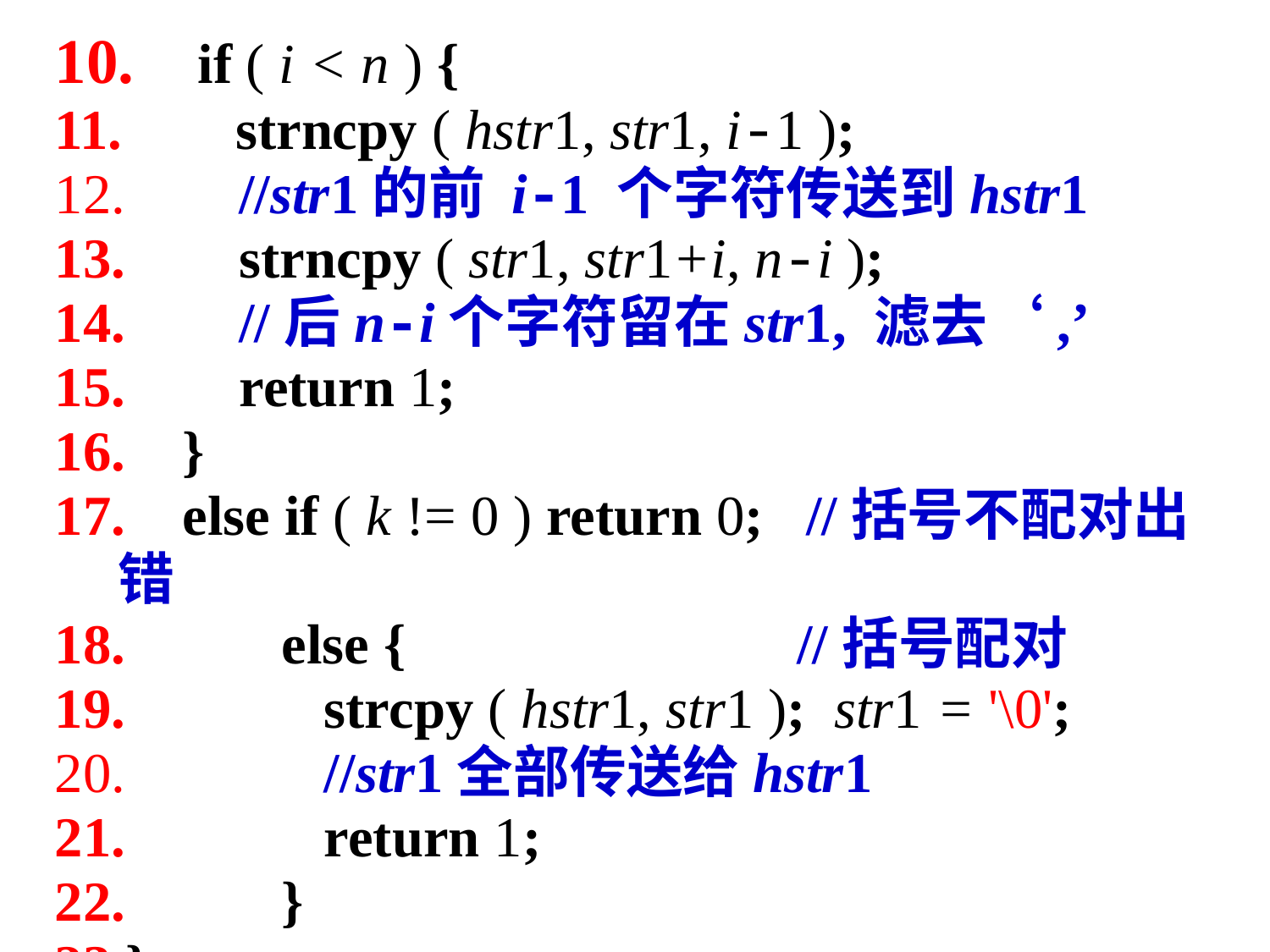

if ( i < n ) {
        strncpy ( hstr1, str1, i-1 );
        //str1的前 i-1 个字符传送到hstr1
        strncpy ( str1, str1+i, n-i );
        //后n-i个字符留在str1, 滤去‘,’
        return 1;
    }
    else if ( k != 0 ) return 0;   //括号不配对出错
           else {	                     //括号配对
              strcpy ( hstr1, str1 );  str1 = '\0';
              //str1全部传送给hstr1
              return 1;
           }
}